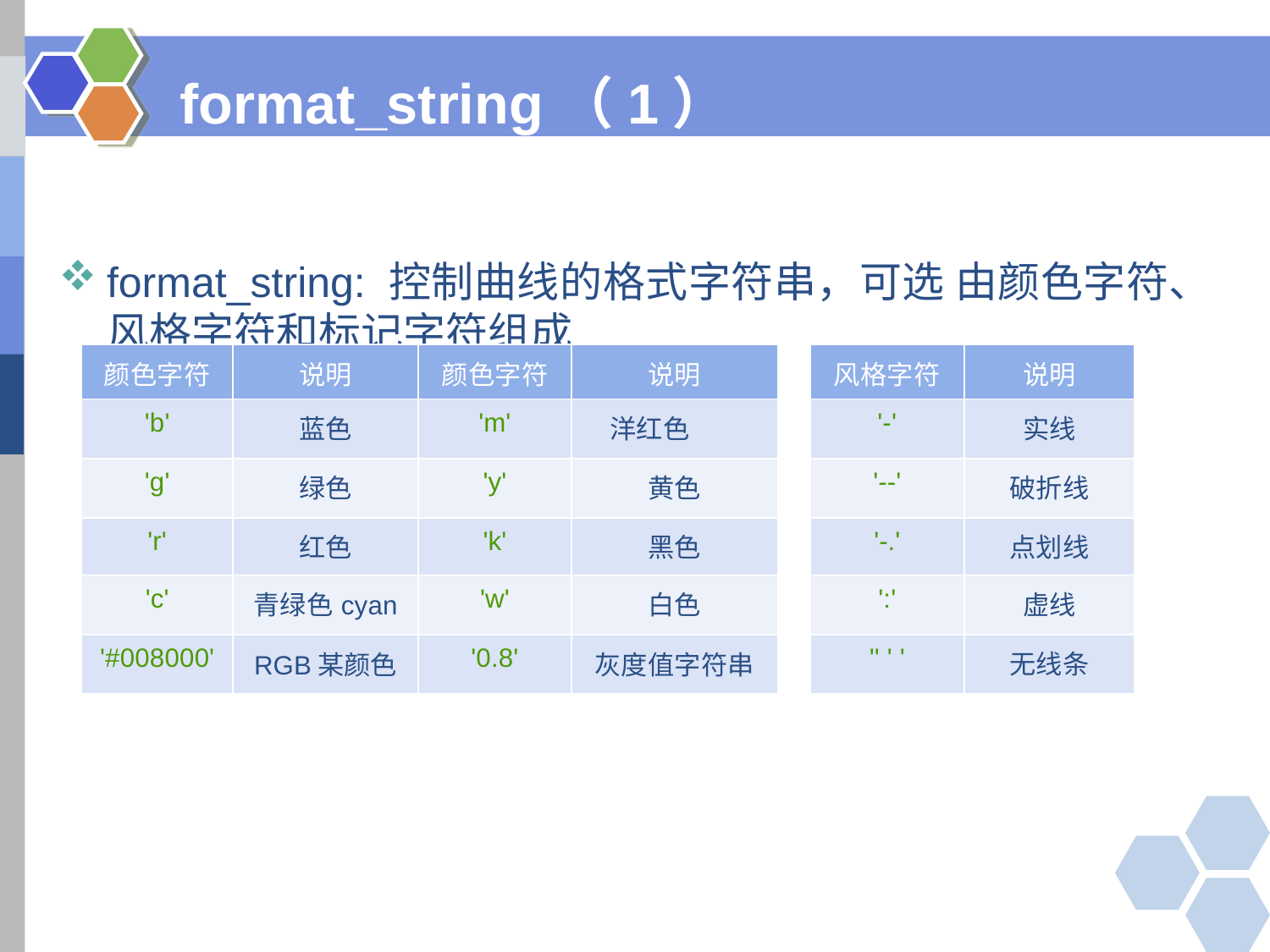

# format_string（1）
format_string: 控制曲线的格式字符串，可选 由颜色字符、风格字符和标记字符组成
| 颜色字符 | 说明 | 颜色字符 | 说明 |
| --- | --- | --- | --- |
| 'b' | 蓝色 | 'm' | 洋红色 |
| 'g' | 绿色 | 'y' | 黄色 |
| 'r' | 红色 | 'k' | 黑色 |
| 'c' | 青绿色cyan | 'w' | 白色 |
| '#008000' | RGB某颜色 | '0.8' | 灰度值字符串 |
| 风格字符 | 说明 |
| --- | --- |
| '‐' | 实线 |
| '‐‐' | 破折线 |
| '‐.' | 点划线 |
| ':' | 虚线 |
| '' ' ' | 无线条 |